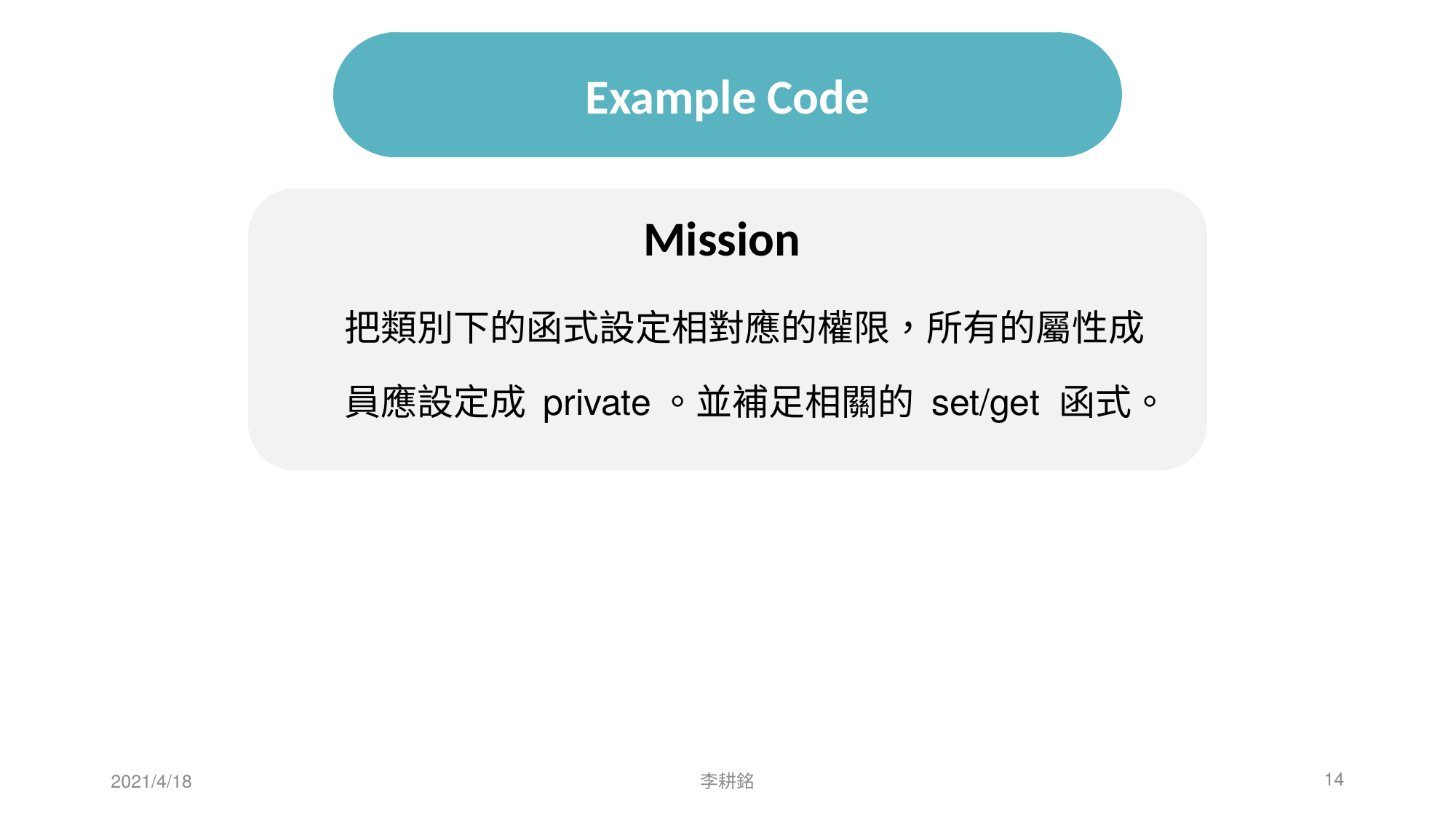

# Example Code

Mission
把類別下的函式設定相對應的權限，所有的屬性成員應設定成 private。並補足相關的 set/get 函式。
2021/4/18
李耕銘
14